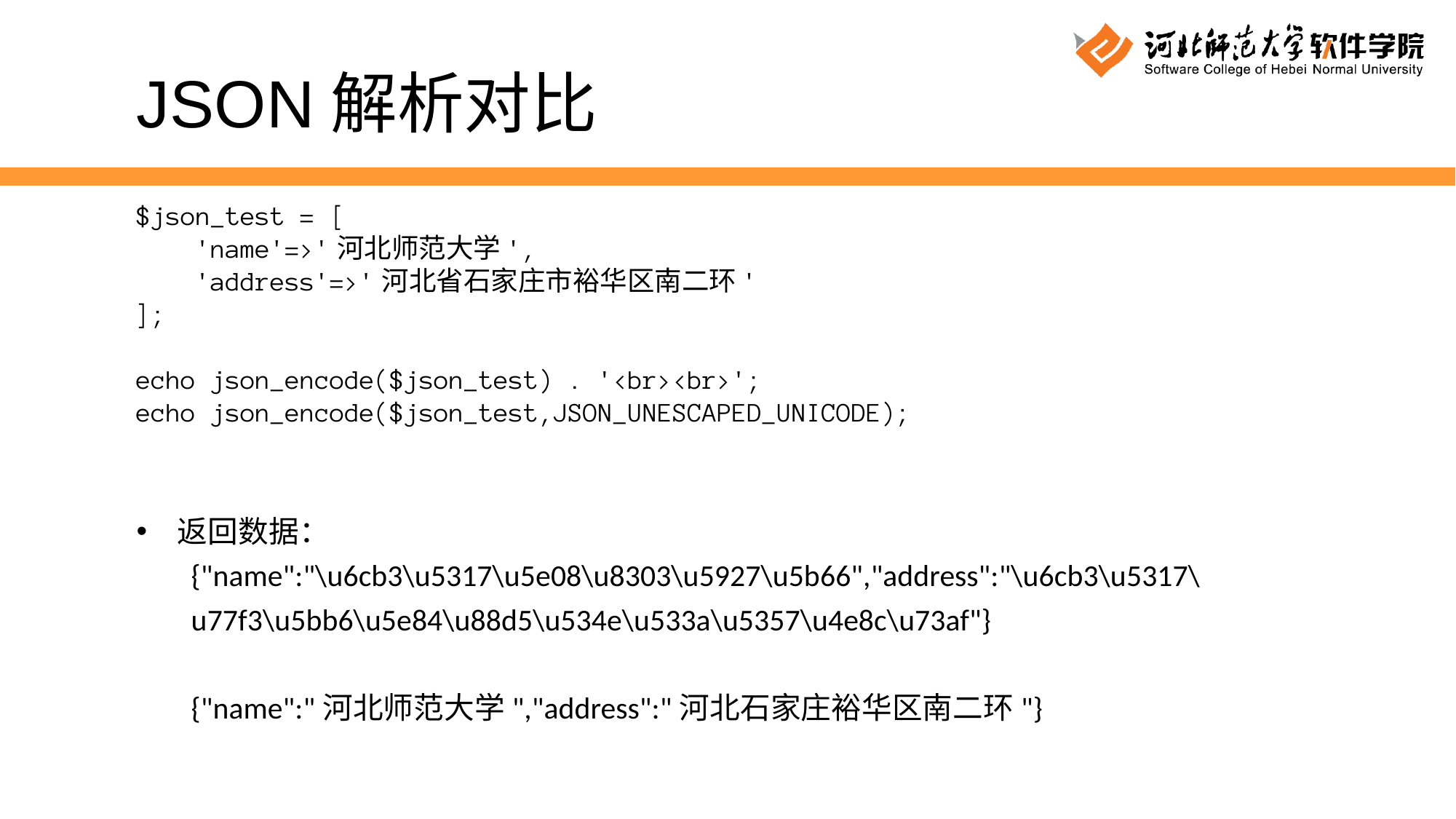

JSON解析对比
$json_test = [
    'name'=>'河北师范大学',
    'address'=>'河北省石家庄市裕华区南二环'
];

echo json_encode($json_test) . '<br><br>';
echo json_encode($json_test,JSON_UNESCAPED_UNICODE);
返回数据：
{"name":"\u6cb3\u5317\u5e08\u8303\u5927\u5b66","address":"\u6cb3\u5317\u77f3\u5bb6\u5e84\u88d5\u534e\u533a\u5357\u4e8c\u73af"}

{"name":"河北师范大学","address":"河北石家庄裕华区南二环"}